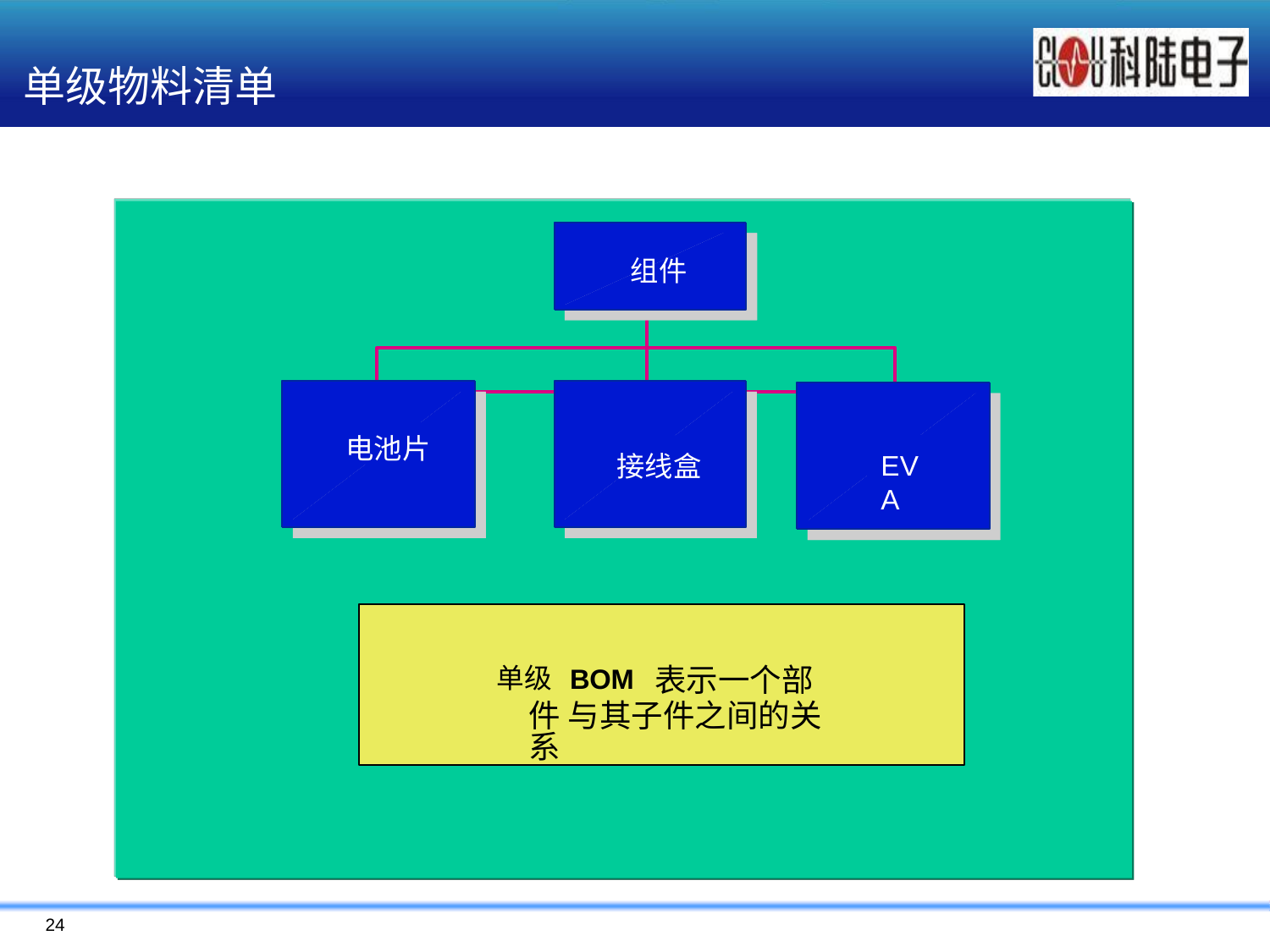

# 单级物料清单

组件

电池片

EVA
接线盒

单级 BOM 表示一个部件 与其子件之间的关系

24